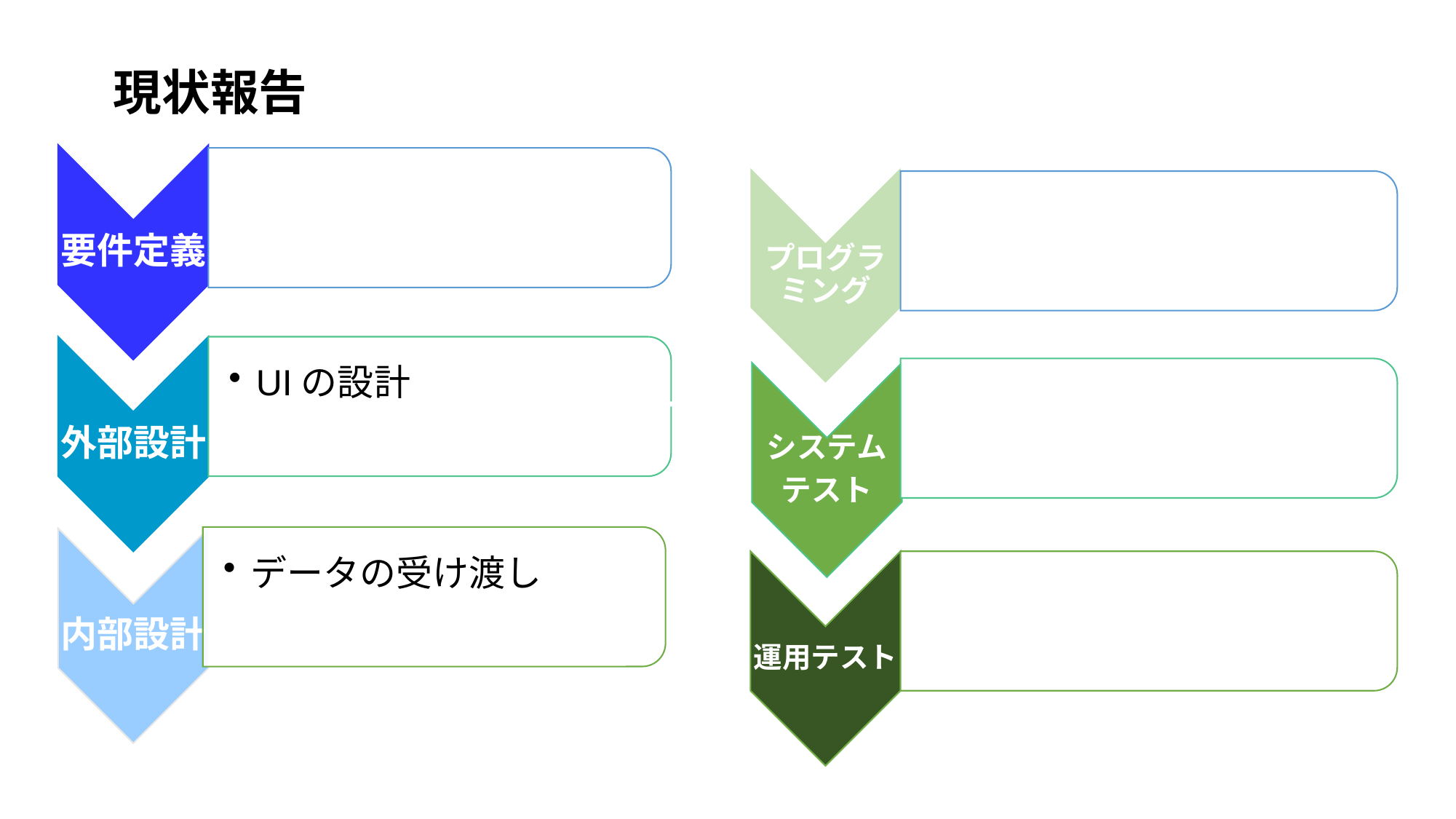

# 現状報告
要件定義

外部設計
UIの設計

内部設計
データの受け渡し

プログラミング

システム
テスト

運用テスト

テスト